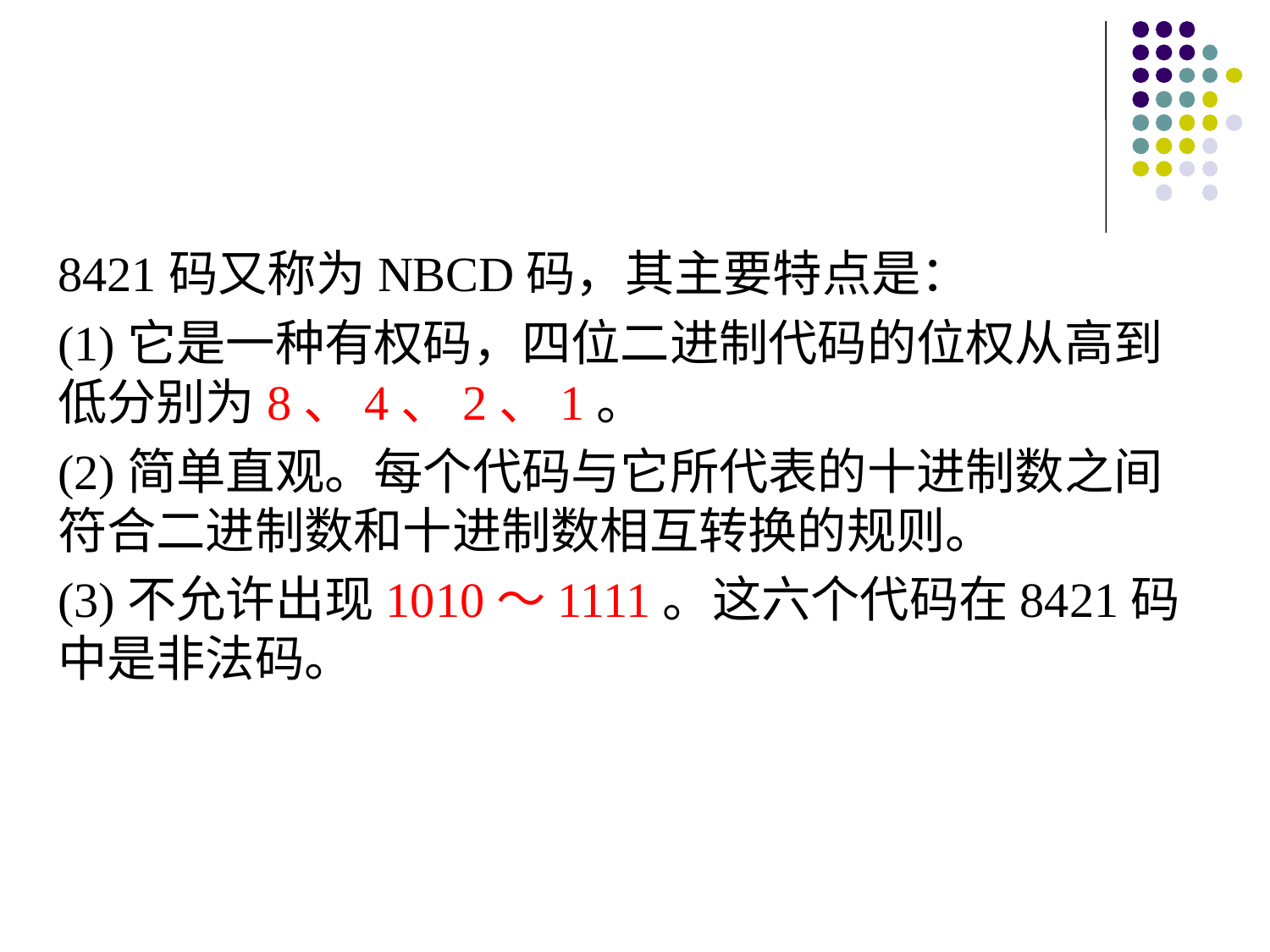

8421码又称为NBCD码，其主要特点是：
(1)它是一种有权码，四位二进制代码的位权从高到低分别为8、4、2、1。
(2)简单直观。每个代码与它所代表的十进制数之间符合二进制数和十进制数相互转换的规则。
(3)不允许出现1010～1111。这六个代码在8421码中是非法码。
65